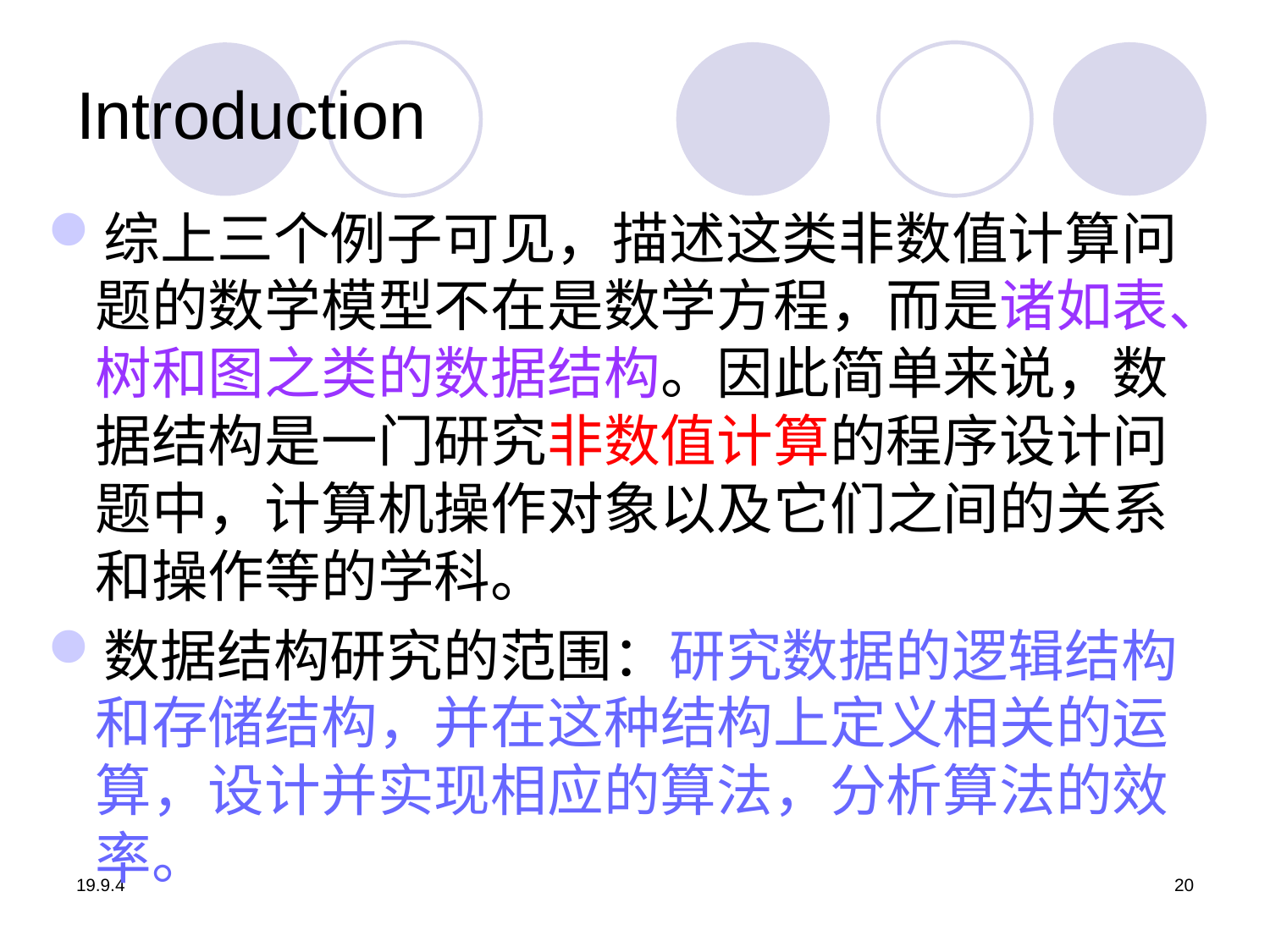

# Introduction
综上三个例子可见，描述这类非数值计算问题的数学模型不在是数学方程，而是诸如表、树和图之类的数据结构。因此简单来说，数据结构是一门研究非数值计算的程序设计问题中，计算机操作对象以及它们之间的关系和操作等的学科。
数据结构研究的范围：研究数据的逻辑结构和存储结构，并在这种结构上定义相关的运算，设计并实现相应的算法，分析算法的效率。
19.9.4
20